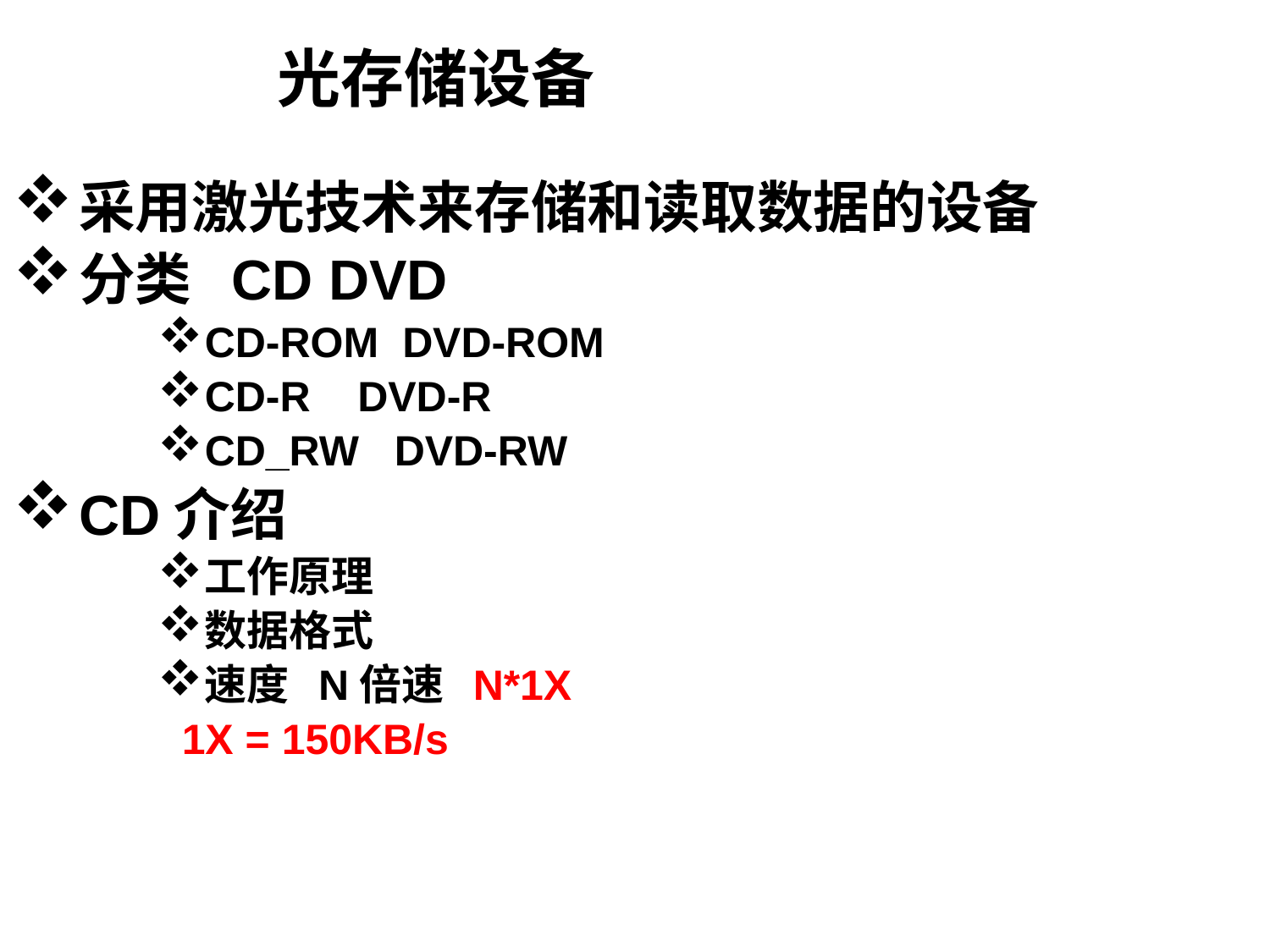

# 光存储设备

采用激光技术来存储和读取数据的设备
分类  CD DVD
CD-ROM  DVD-ROM
CD-R    DVD-R
CD_RW   DVD-RW
CD介绍
工作原理
数据格式
速度  N倍速  N*1X
  1X = 150KB/s